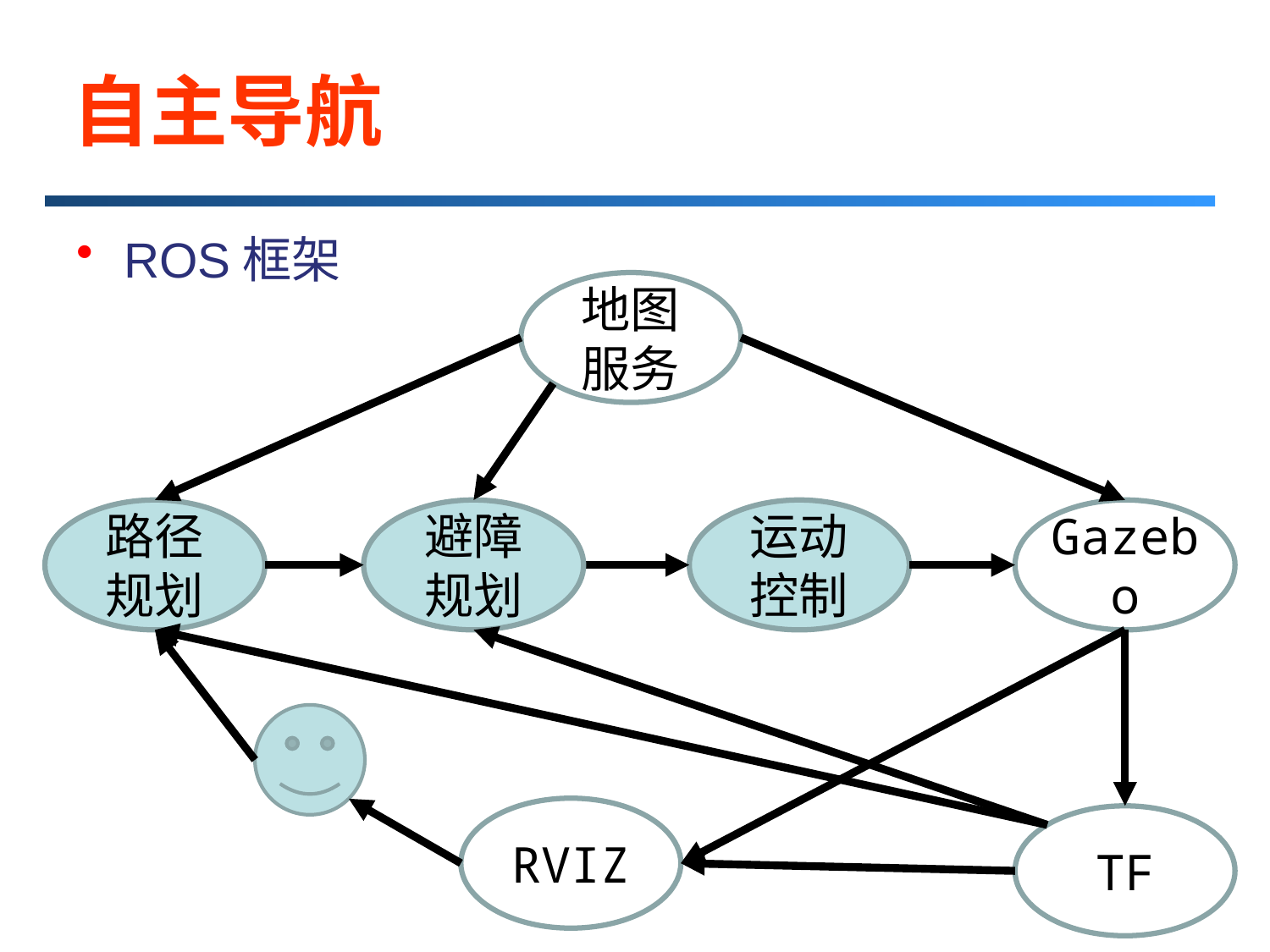

# 自主导航
ROS框架
地图服务
路径规划
避障规划
运动控制
Gazebo

RVIZ
TF